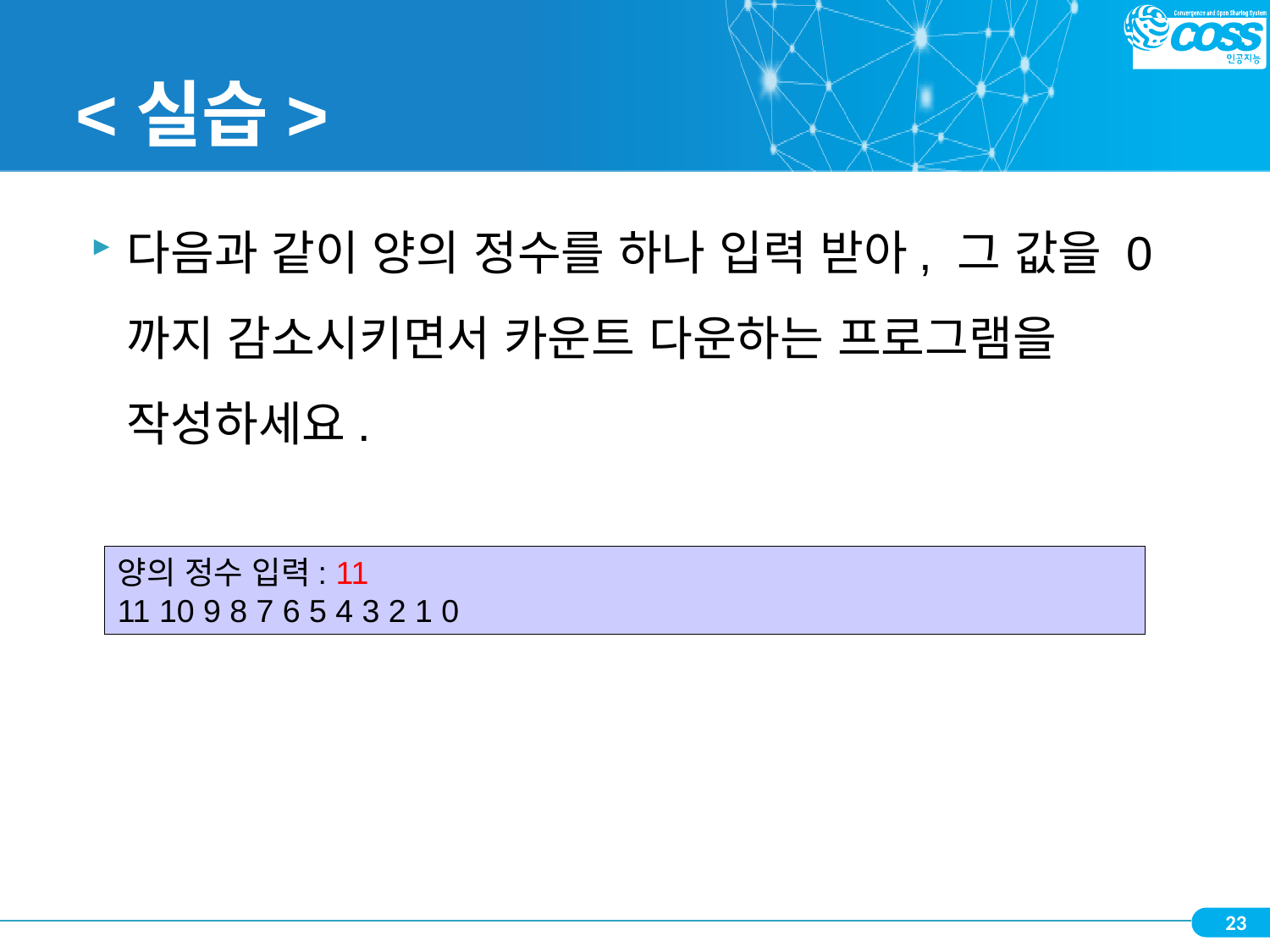

# <실습>
다음과 같이 양의 정수를 하나 입력 받아, 그 값을 0까지 감소시키면서 카운트 다운하는 프로그램을 작성하세요.
양의 정수 입력: 11
11 10 9 8 7 6 5 4 3 2 1 0